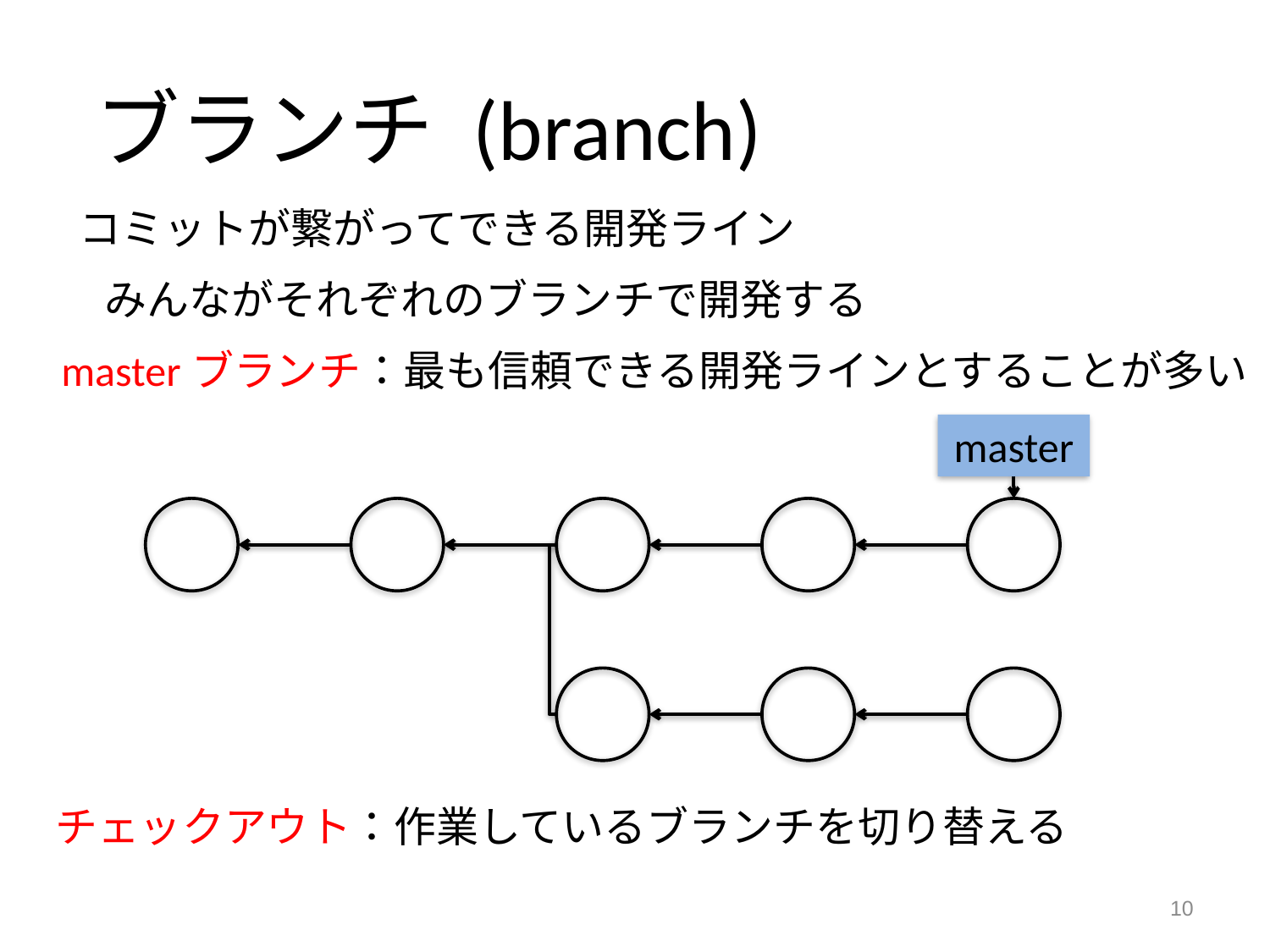

ブランチ (branch)
コミットが繋がってできる開発ライン
みんながそれぞれのブランチで開発する
masterブランチ：最も信頼できる開発ラインとすることが多い
master

チェックアウト：作業しているブランチを切り替える
10